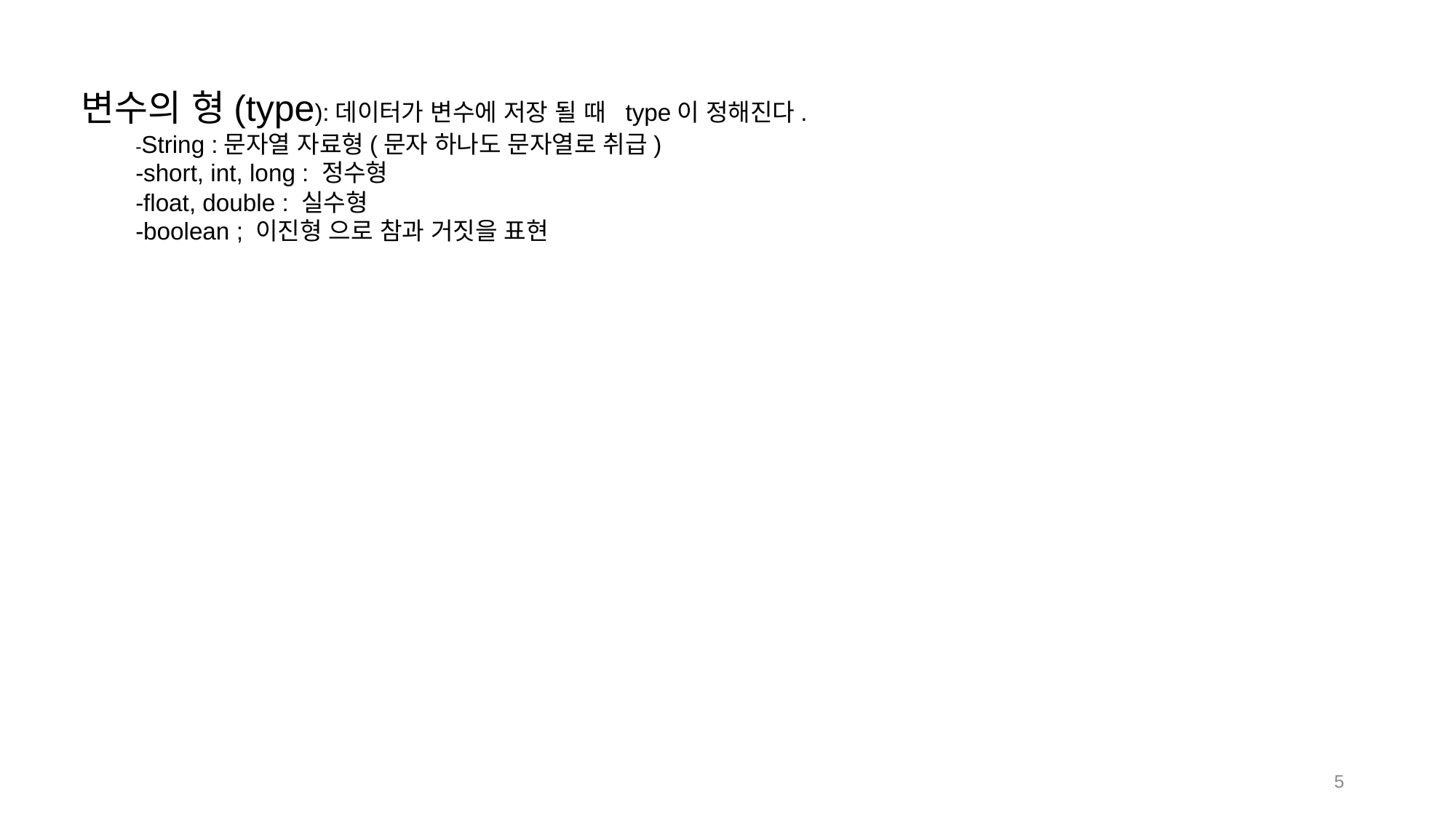

변수의 형(type):데이터가 변수에 저장 될 때  type이 정해진다.
-String :문자열 자료형(문자 하나도 문자열로 취급)
-short, int, long : 정수형
-float, double : 실수형
-boolean ; 이진형 으로 참과 거짓을 표현
5